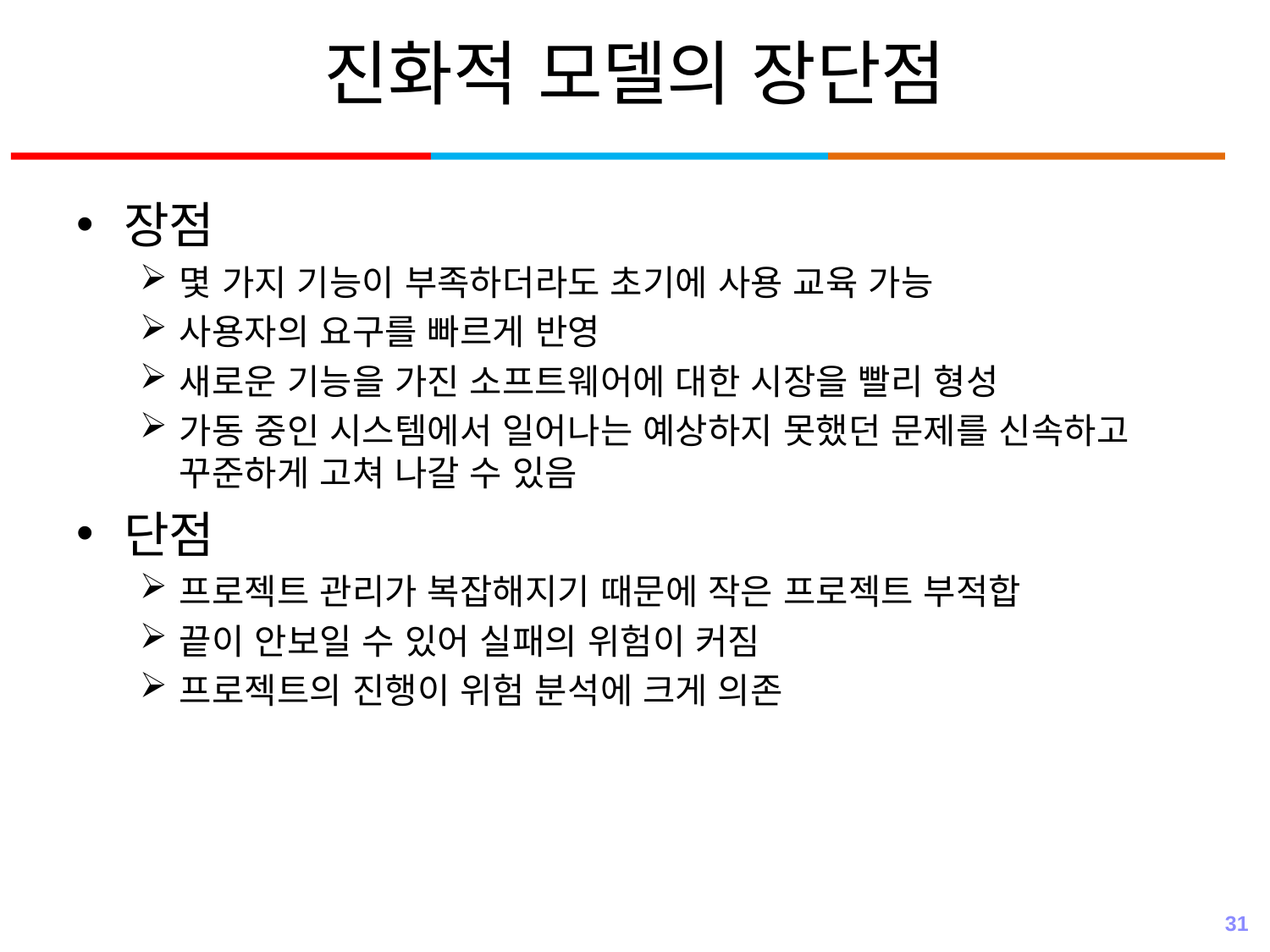

# 진화적 모델의 장단점
장점
몇 가지 기능이 부족하더라도 초기에 사용 교육 가능
사용자의 요구를 빠르게 반영
새로운 기능을 가진 소프트웨어에 대한 시장을 빨리 형성
가동 중인 시스템에서 일어나는 예상하지 못했던 문제를 신속하고 꾸준하게 고쳐 나갈 수 있음
단점
프로젝트 관리가 복잡해지기 때문에 작은 프로젝트 부적합
끝이 안보일 수 있어 실패의 위험이 커짐
프로젝트의 진행이 위험 분석에 크게 의존
31